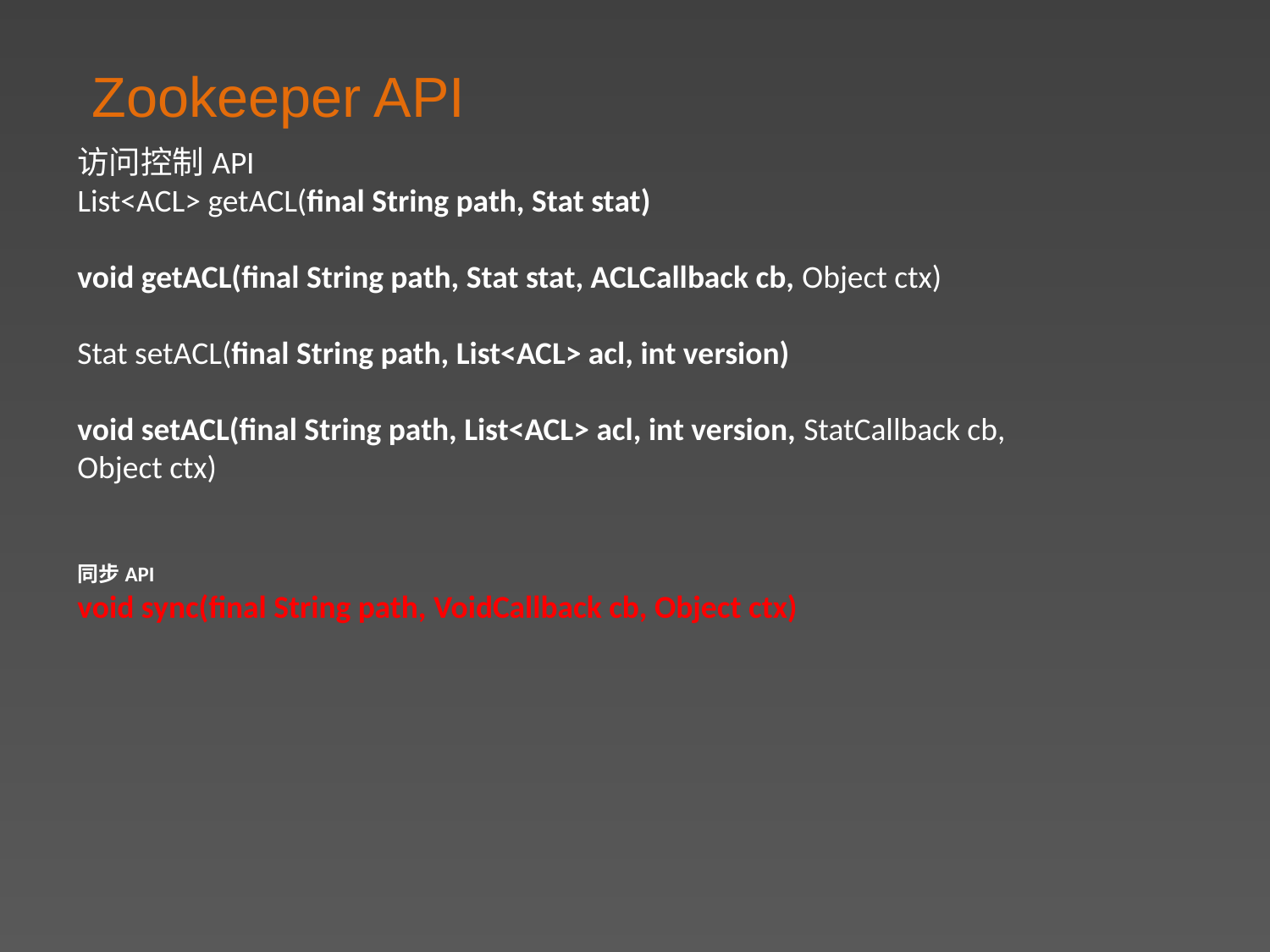

Zookeeper API
访问控制API
List<ACL> getACL(final String path, Stat stat)

void getACL(final String path, Stat stat, ACLCallback cb, Object ctx)

Stat setACL(final String path, List<ACL> acl, int version)

void setACL(final String path, List<ACL> acl, int version, StatCallback cb, Object ctx)

同步API
void sync(final String path, VoidCallback cb, Object ctx)